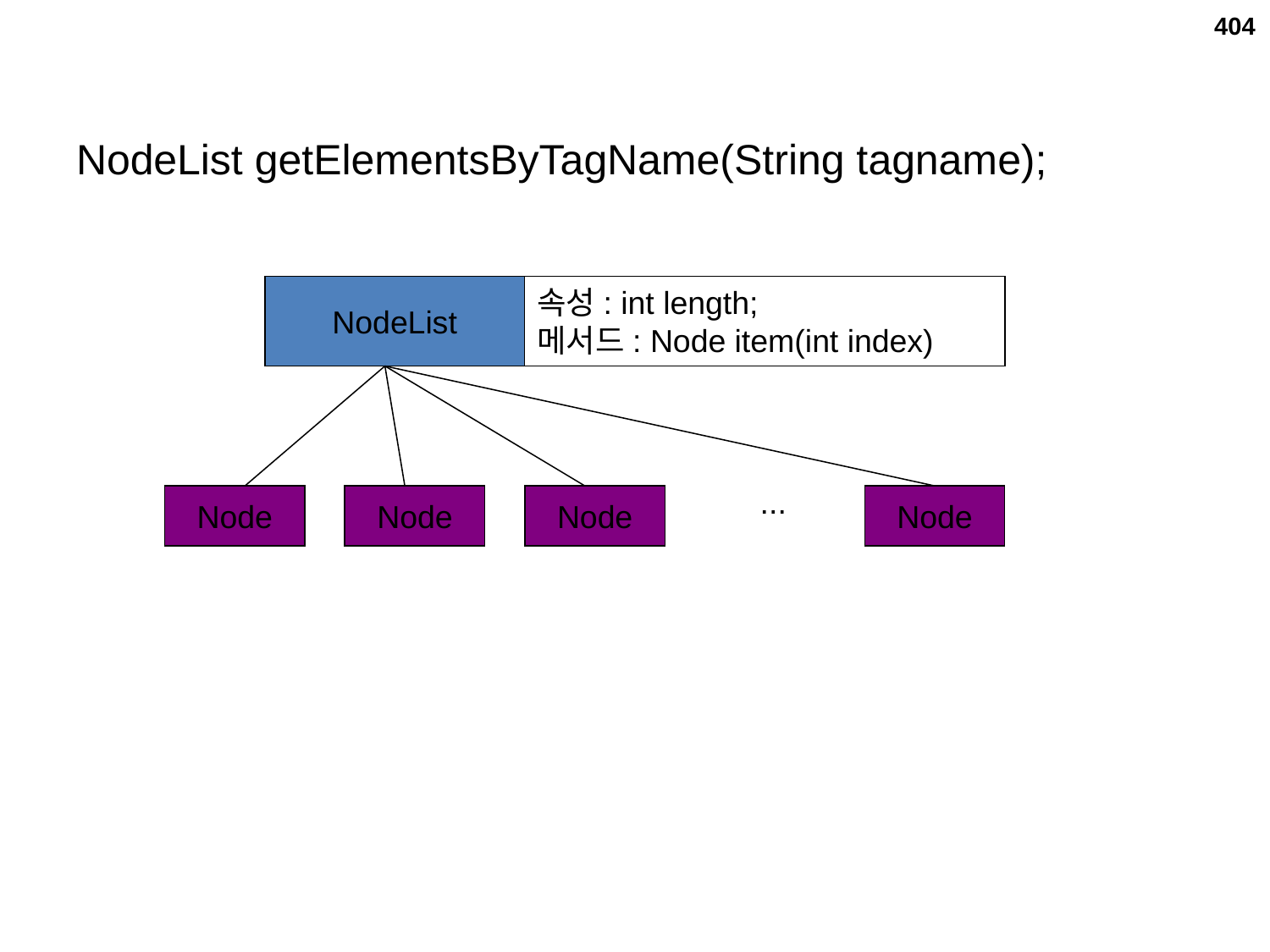

404
NodeList getElementsByTagName(String tagname);
NodeList
속성: int length;
메서드: Node item(int index)

...
Node
Node
Node
Node